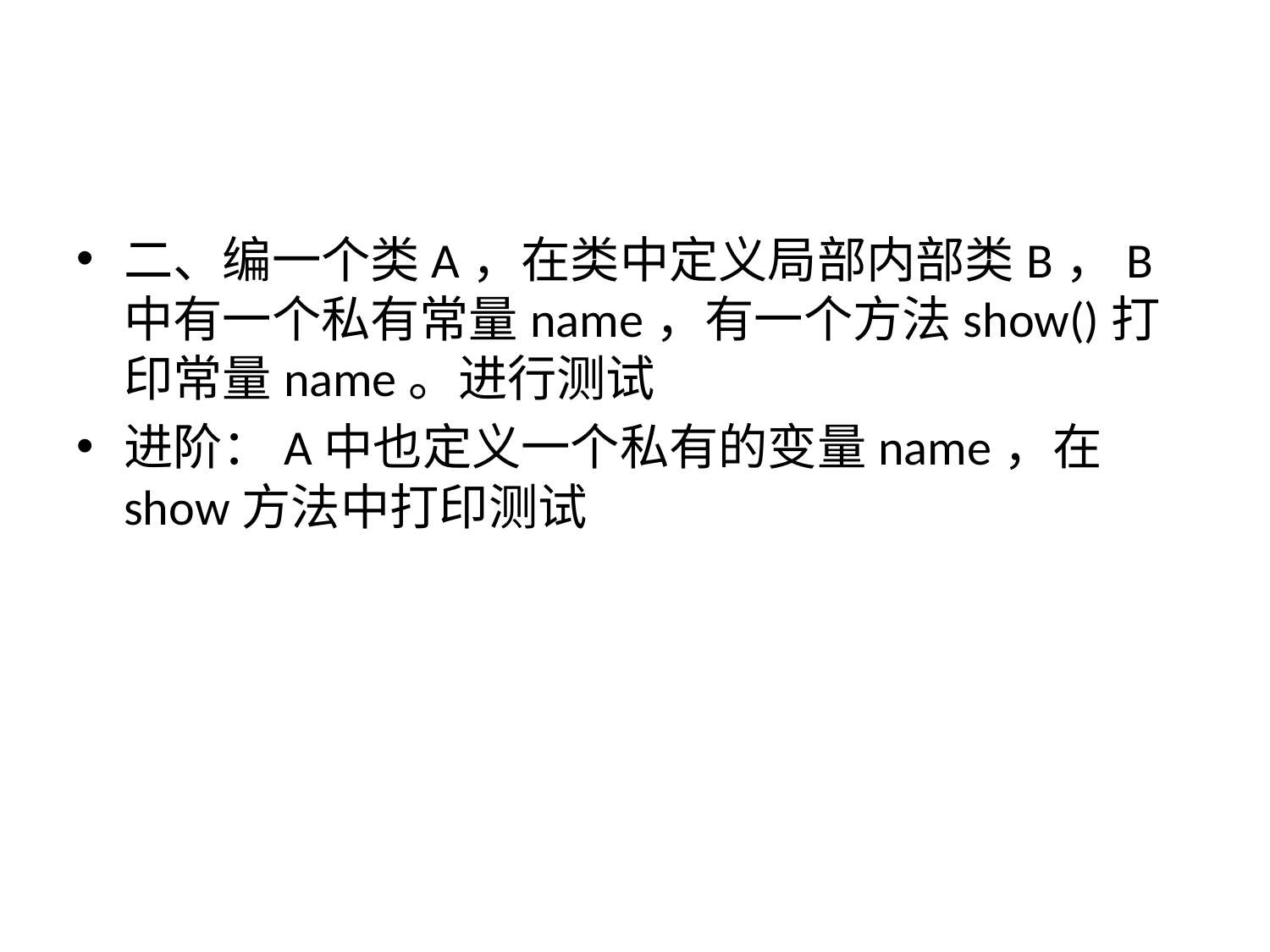

二、编一个类A，在类中定义局部内部类B，B中有一个私有常量name，有一个方法show()打印常量name。进行测试
进阶：A中也定义一个私有的变量name，在show方法中打印测试